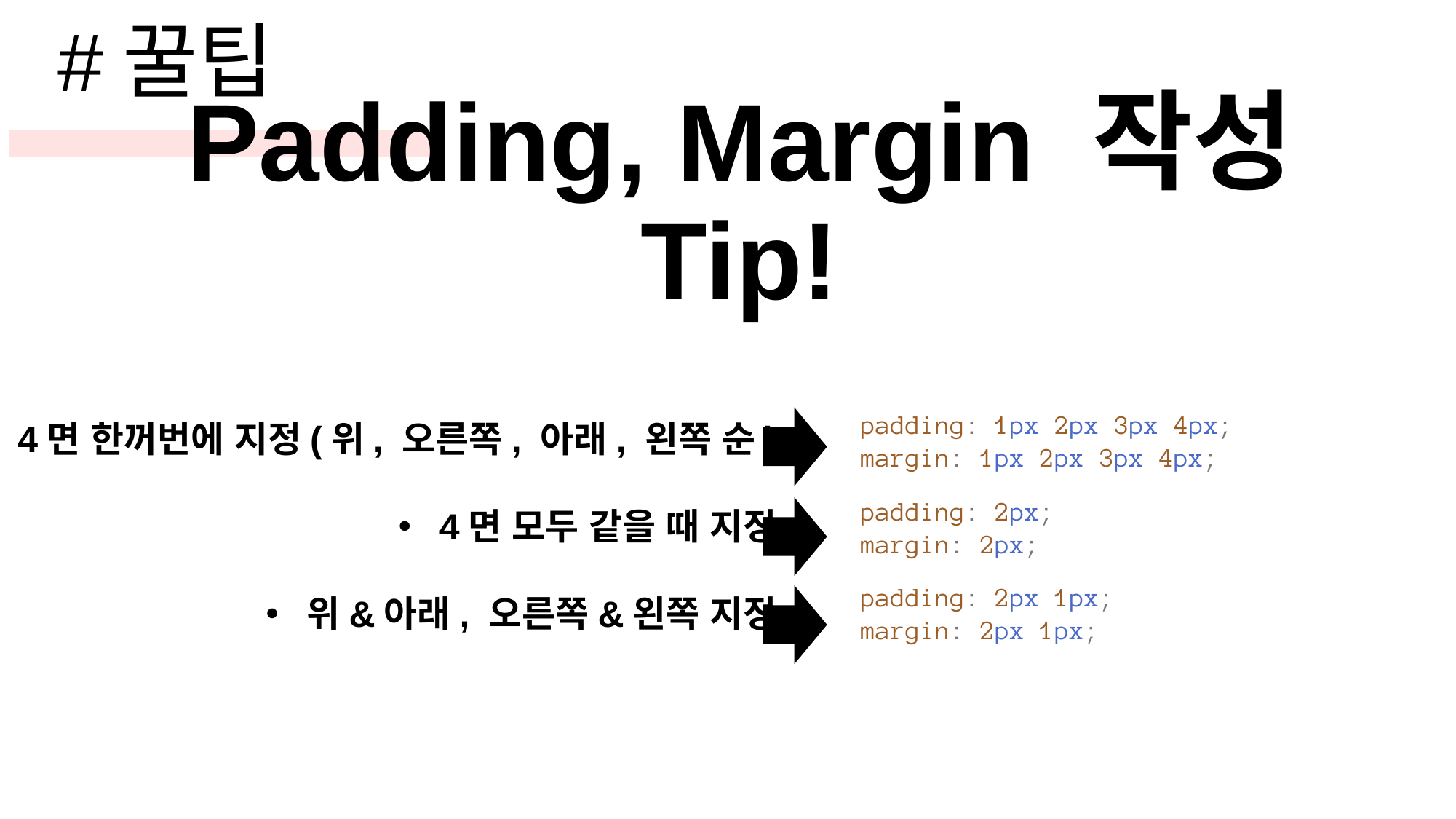

#꿀팁

Padding, Margin 작성 Tip!
padding: 1px 2px 3px 4px;
margin: 1px 2px 3px 4px;

4면 한꺼번에 지정(위, 오른쪽, 아래, 왼쪽 순)

4면 모두 같을 때 지정

위&아래, 오른쪽&왼쪽 지정
padding: 2px;
margin: 2px;

padding: 2px 1px;
margin: 2px 1px;